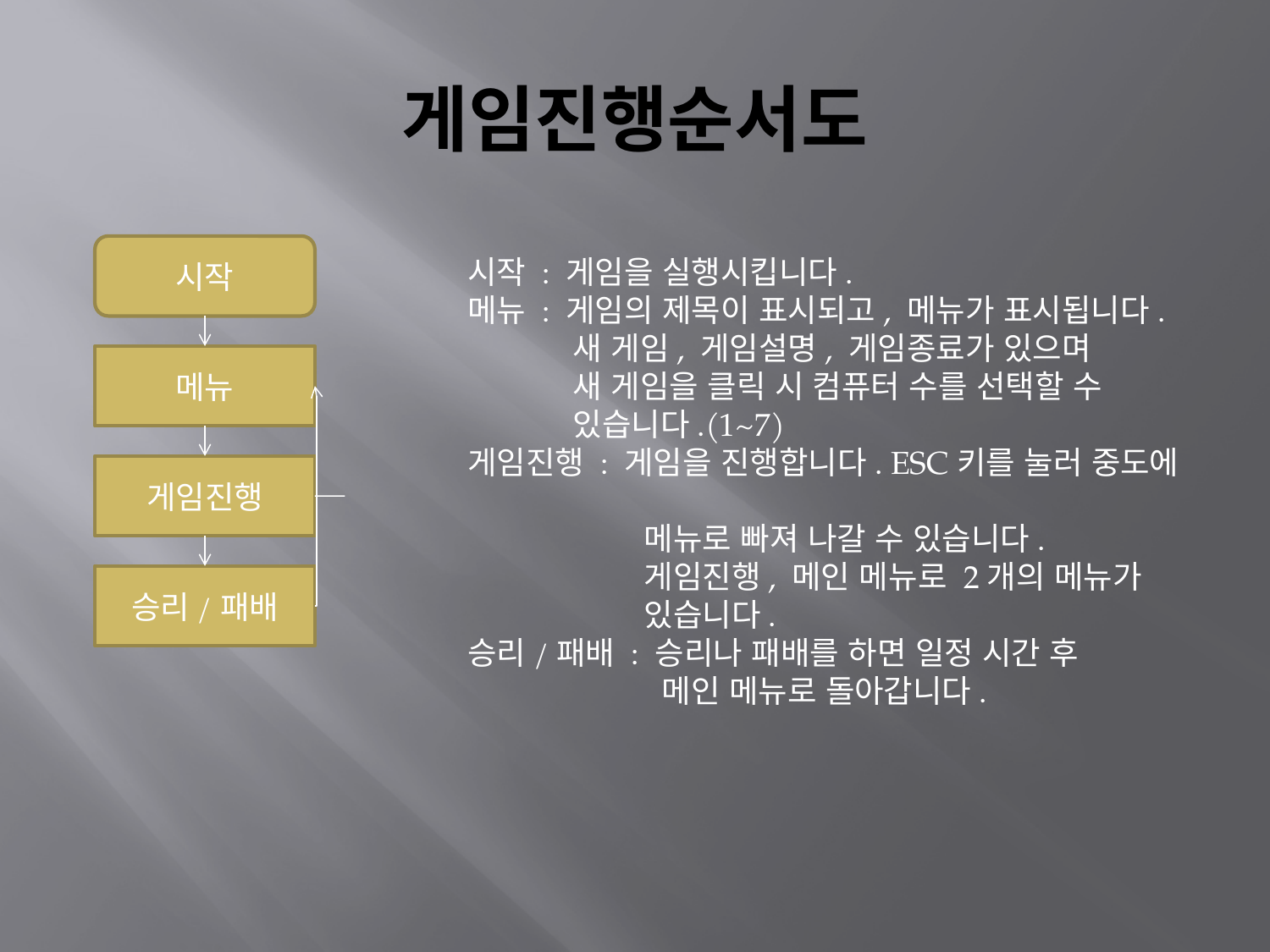

# 게임진행순서도
시작
시작 : 게임을 실행시킵니다.
메뉴 : 게임의 제목이 표시되고, 메뉴가 표시됩니다.
           새 게임, 게임설명, 게임종료가 있으며
           새 게임을 클릭 시 컴퓨터 수를 선택할 수
           있습니다.(1~7)
게임진행 : 게임을 진행합니다. ESC키를 눌러 중도에
                   메뉴로 빠져 나갈 수 있습니다.
                   게임진행, 메인 메뉴로 2개의 메뉴가
                   있습니다.
승리/패배 : 승리나 패배를 하면 일정 시간 후
                     메인 메뉴로 돌아갑니다.
메뉴
게임진행
승리/패배